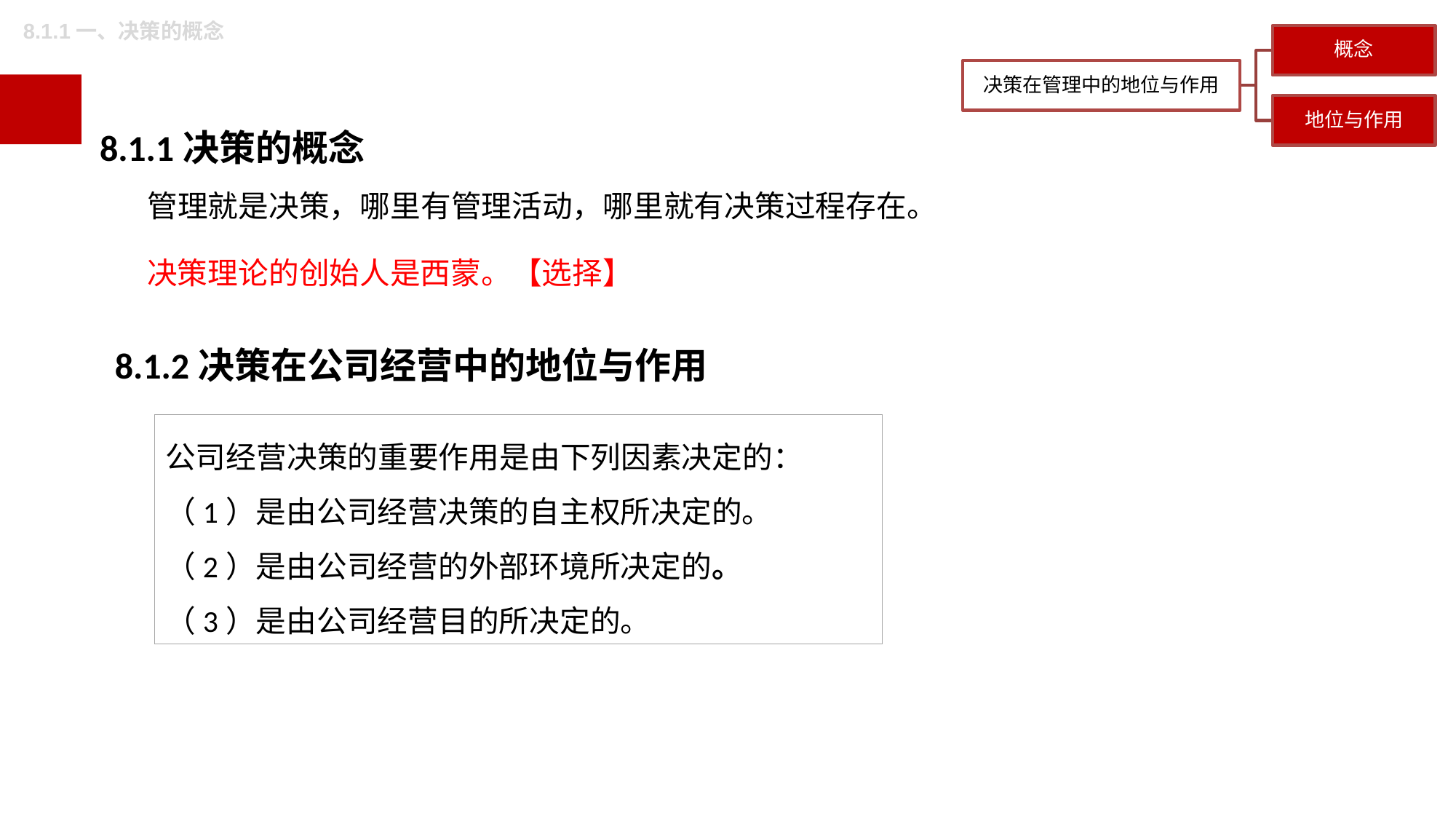

决策在管理中的地位与作用
概念
地位与作用
8.1.1一、决策的概念
8.1.1决策的概念
      管理就是决策，哪里有管理活动，哪里就有决策过程存在。
决策理论的创始人是西蒙。【选择】
8.1.2决策在公司经营中的地位与作用

公司经营决策的重要作用是由下列因素决定的：
（1）是由公司经营决策的自主权所决定的。
（2）是由公司经营的外部环境所决定的。
（3）是由公司经营目的所决定的。